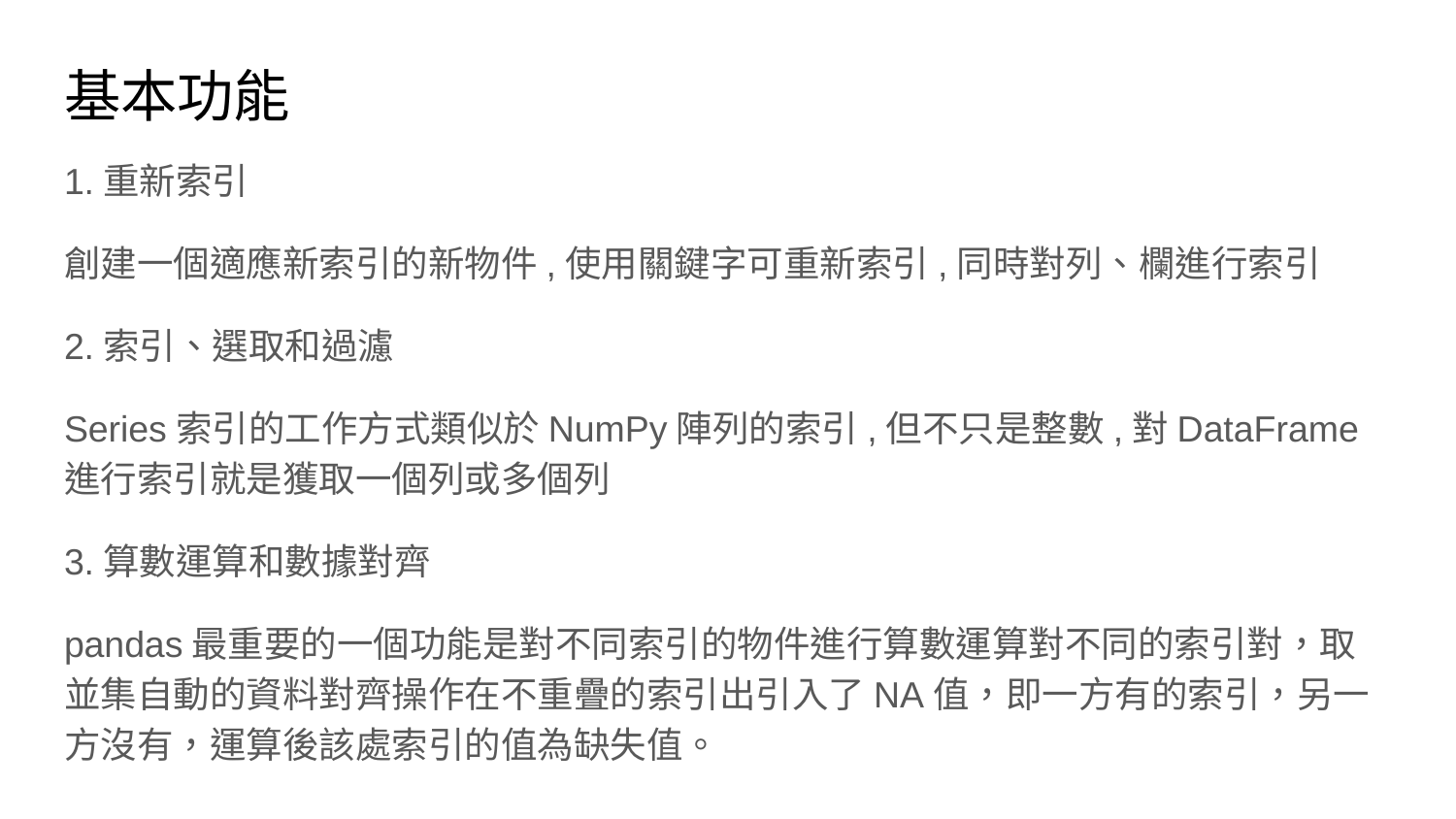

# 基本功能
1.重新索引
創建一個適應新索引的新物件,使用關鍵字可重新索引,同時對列、欄進行索引
2.索引、選取和過濾
Series索引的工作方式類似於NumPy陣列的索引,但不只是整數,對DataFrame進行索引就是獲取一個列或多個列
3.算數運算和數據對齊
pandas最重要的一個功能是對不同索引的物件進行算數運算對不同的索引對，取並集自動的資料對齊操作在不重疊的索引出引入了NA值，即一方有的索引，另一方沒有，運算後該處索引的值為缺失值。